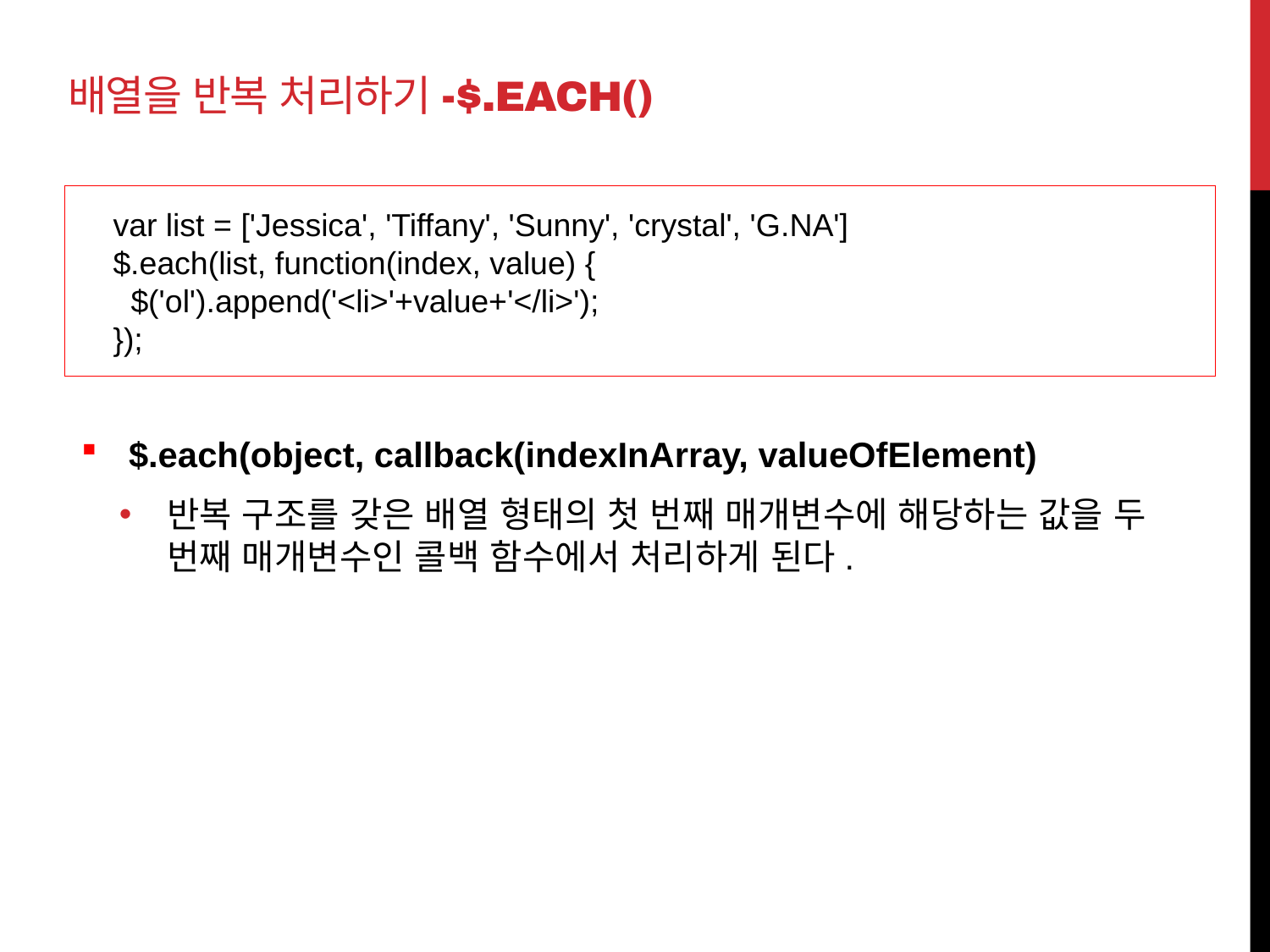

# 배열을 반복 처리하기-$.each()
    var list = ['Jessica', 'Tiffany', 'Sunny', 'crystal', 'G.NA']
    $.each(list, function(index, value) {
      $('ol').append('<li>'+value+'</li>');
    });
$.each(object, callback(indexInArray, valueOfElement)
반복 구조를 갖은 배열 형태의 첫 번째 매개변수에 해당하는 값을 두 번째 매개변수인 콜백 함수에서 처리하게 된다.